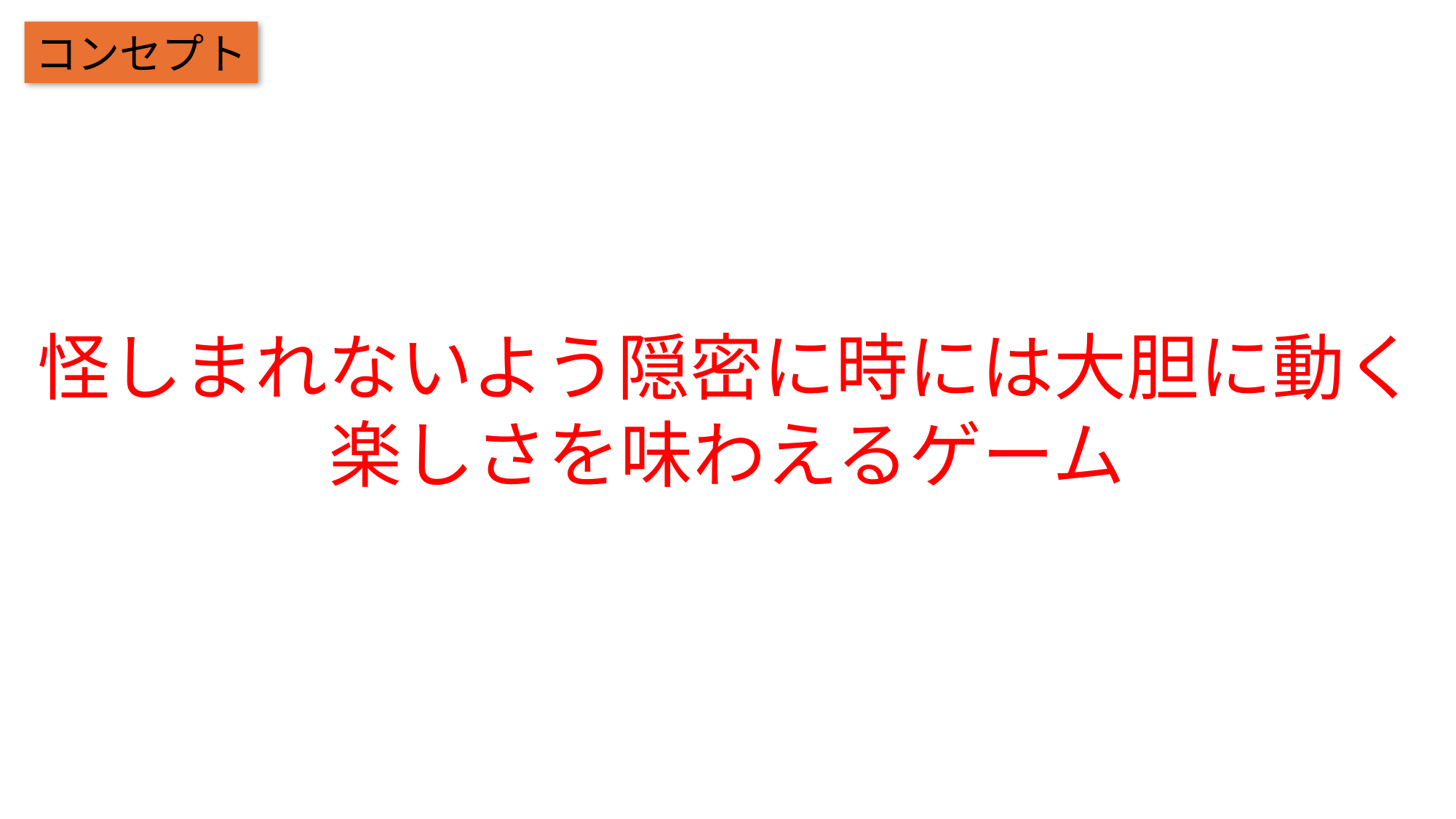

コンセプト
怪しまれないよう隠密に時には大胆に動く
楽しさを味わえるゲーム